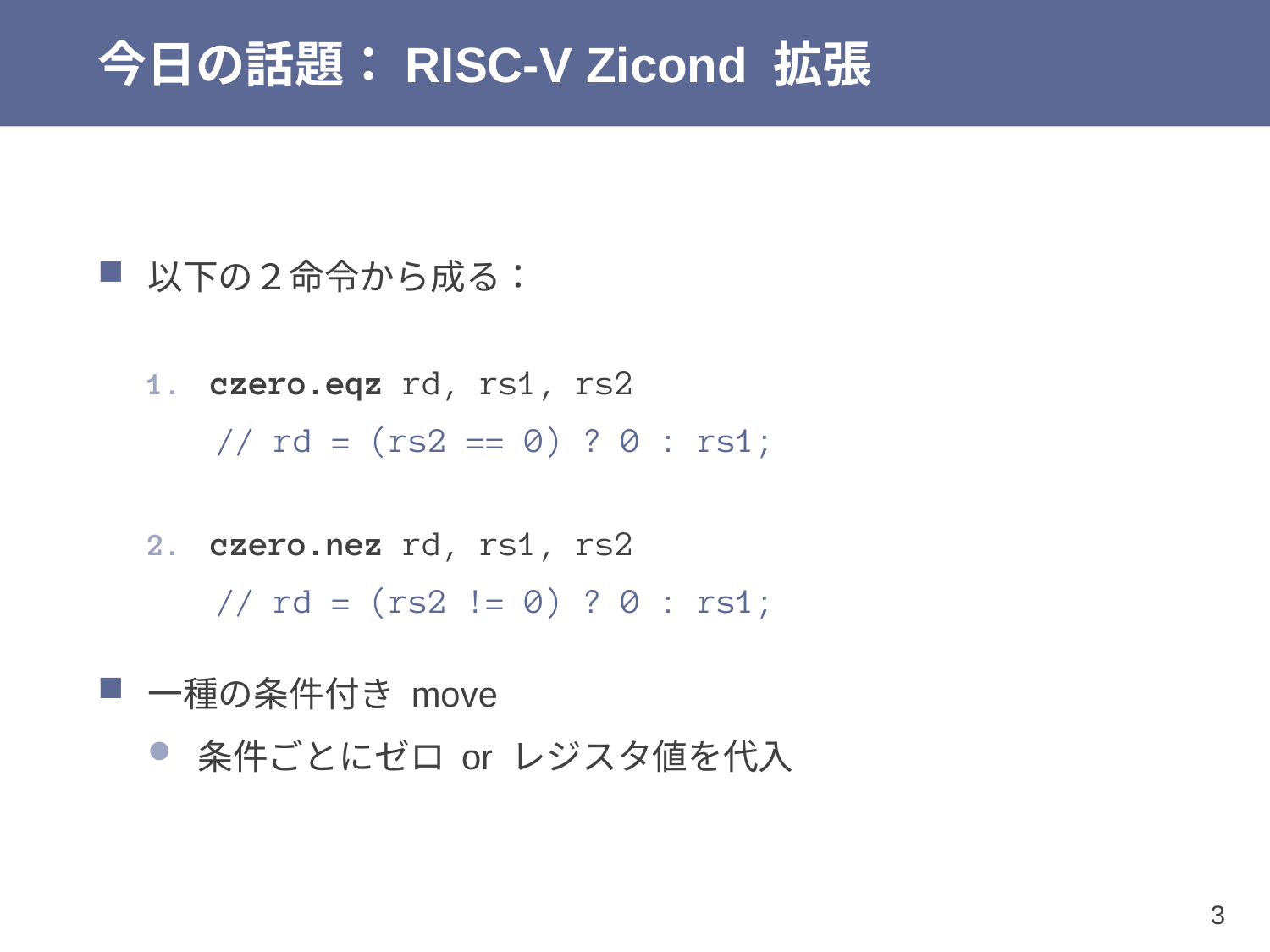

# 今日の話題：RISC-V Zicond 拡張
以下の２命令から成る：
czero.eqz rd, rs1, rs2
 // rd = (rs2 == 0) ? 0 : rs1;
czero.nez rd, rs1, rs2
 // rd = (rs2 != 0) ? 0 : rs1;
一種の条件付き move
条件ごとにゼロ or レジスタ値を代入